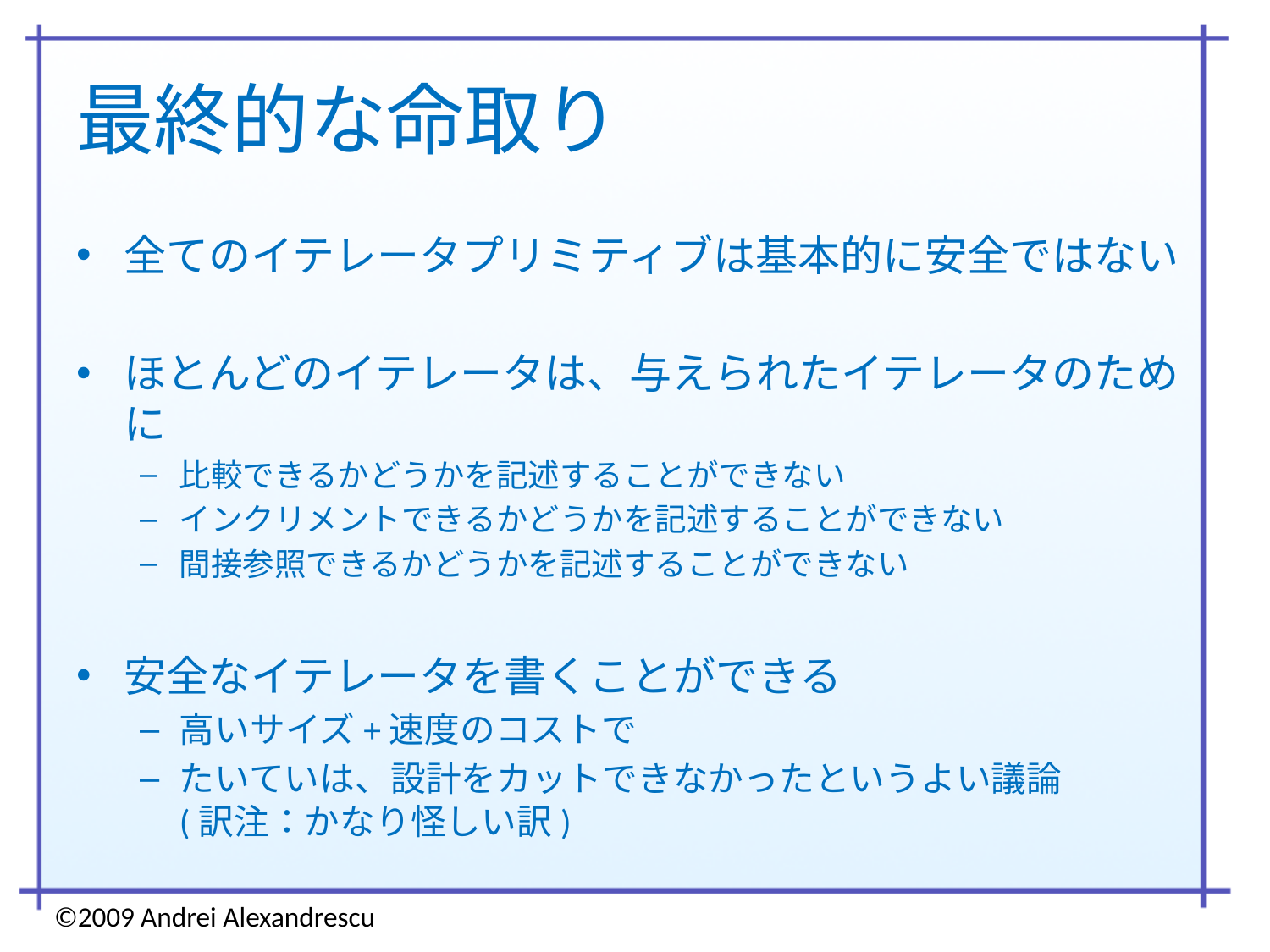

# 最終的な命取り
全てのイテレータプリミティブは基本的に安全ではない

ほとんどのイテレータは、与えられたイテレータのために
比較できるかどうかを記述することができない
インクリメントできるかどうかを記述することができない
間接参照できるかどうかを記述することができない

安全なイテレータを書くことができる
高いサイズ+速度のコストで
たいていは、設計をカットできなかったというよい議論
(訳注：かなり怪しい訳)
©2009 Andrei Alexandrescu